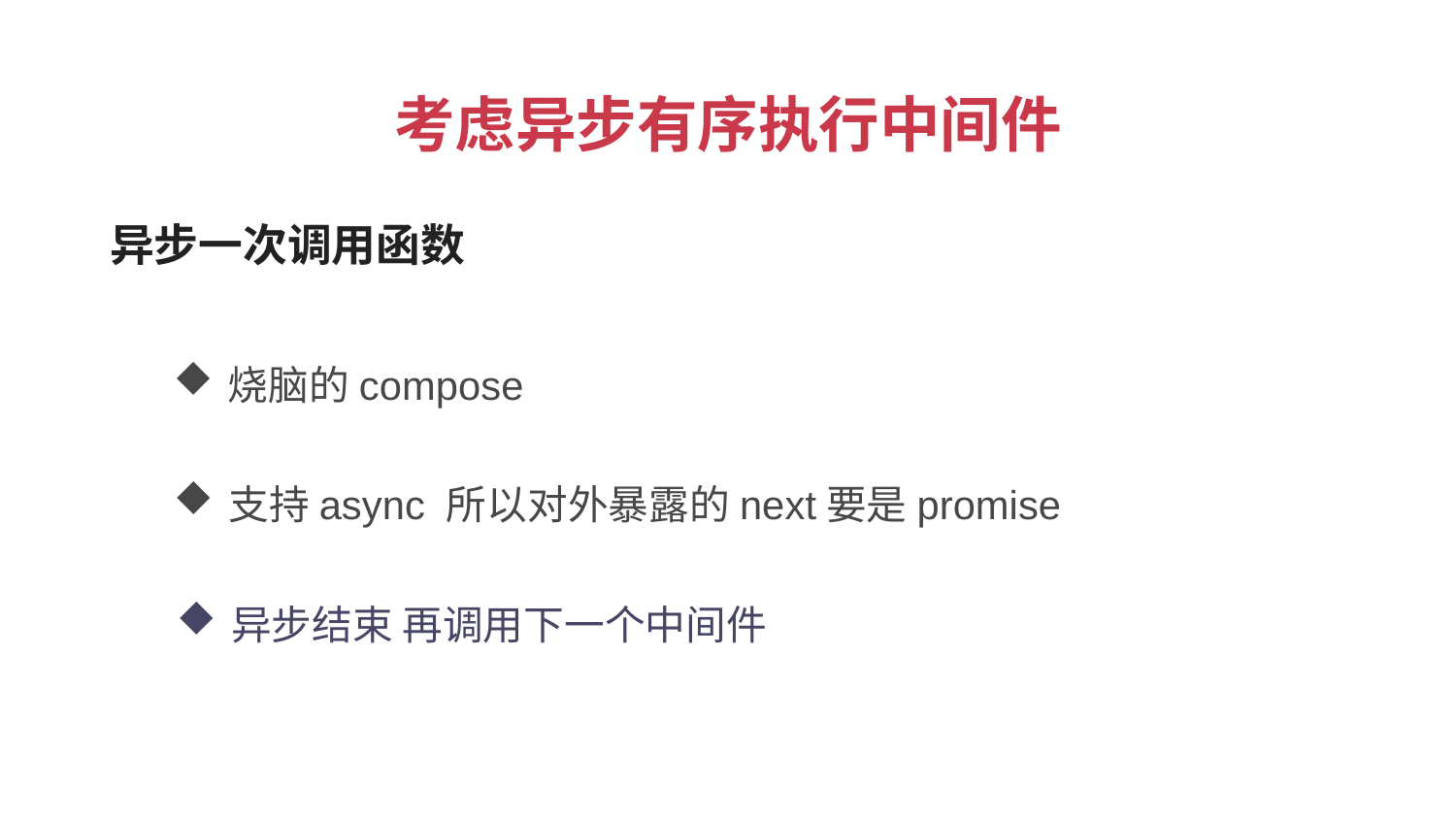

考虑异步有序执行中间件
 异步一次调用函数
烧脑的compose
支持async 所以对外暴露的next要是promise
异步结束 再调用下一个中间件